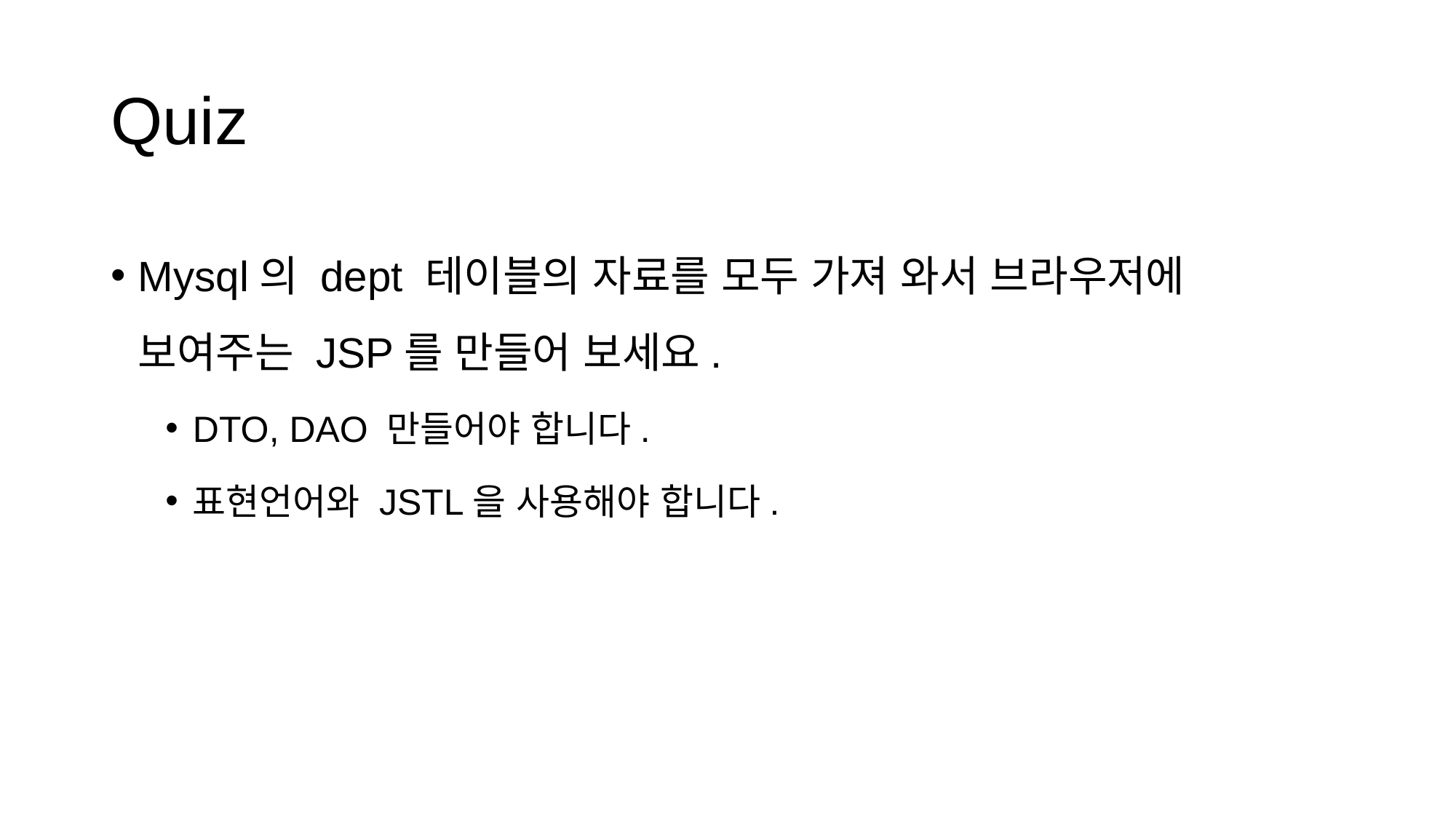

# Quiz
Mysql의 dept 테이블의 자료를 모두 가져 와서 브라우저에 보여주는 JSP를 만들어 보세요.
DTO, DAO 만들어야 합니다.
표현언어와 JSTL을 사용해야 합니다.